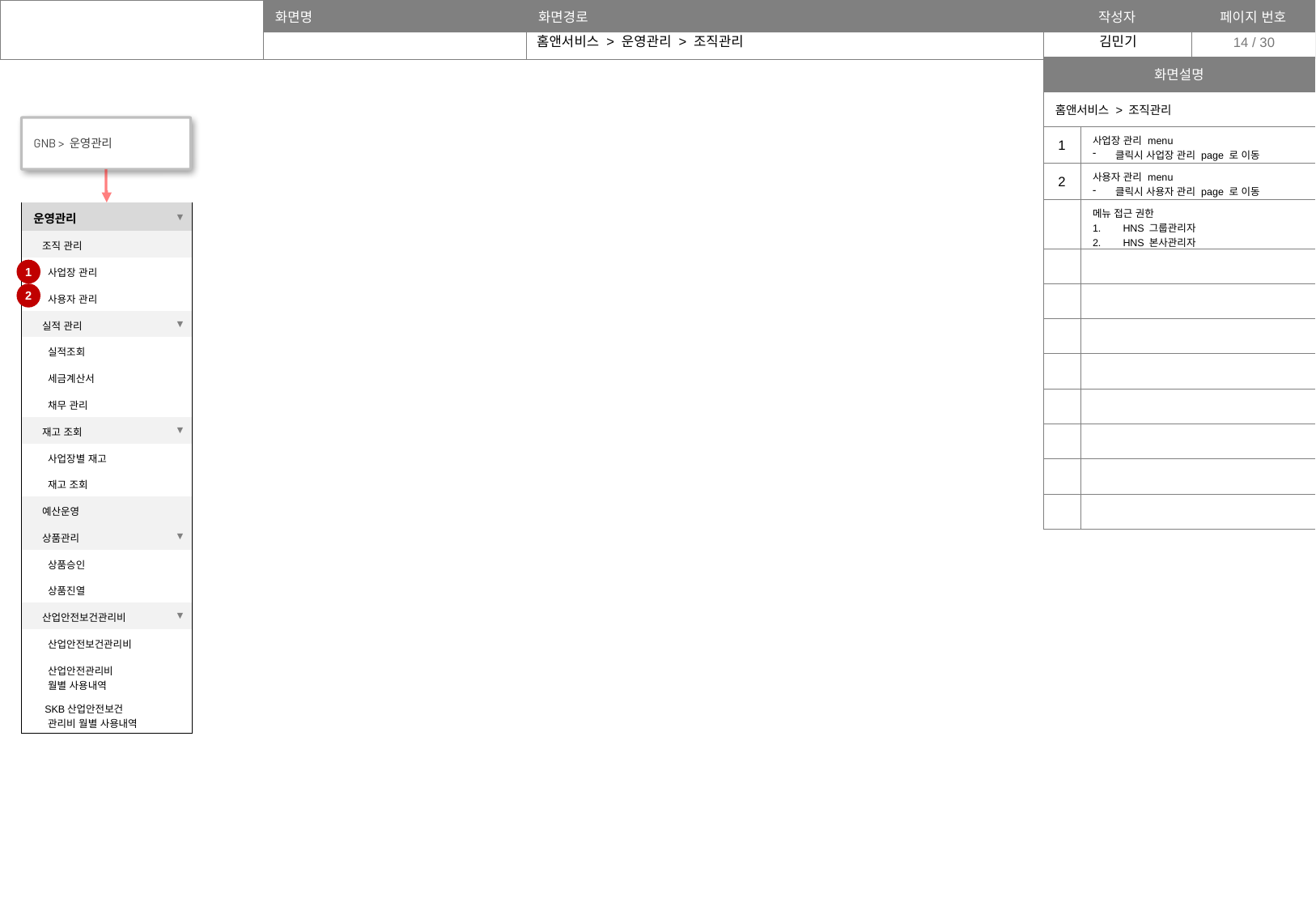

홈앤서비스 > 운영관리 > 조직관리
14
| 화면설명 |  |
| --- | --- |
| 홈앤서비스 > 조직관리 |  |
| 1 | 사업장 관리 menu 클릭시 사업장 관리 page 로 이동 |
| 2 | 사용자 관리 menu 클릭시 사용자 관리 page 로 이동 |
|  | 메뉴 접근 권한 HNS 그룹관리자 HNS 본사관리자 |
|  |  |
|  |  |
|  |  |
|  |  |
|  |  |
|  |  |
|  |  |
|  |  |
GNB > 운영관리
| 운영관리 | ▼ |
| --- | --- |
| 조직 관리 |  |
| 사업장 관리 |  |
| 사용자 관리 |  |
| 실적 관리 | ▼ |
| 실적조회 |  |
| 세금계산서 |  |
| 채무 관리 |  |
| 재고 조회 | ▼ |
| 사업장별 재고 |  |
| 재고 조회 |  |
| 예산운영 |  |
| 상품관리 | ▼ |
| 상품승인 |  |
| 상품진열 |  |
| 산업안전보건관리비 | ▼ |
| 산업안전보건관리비 |  |
| 산업안전관리비 월별 사용내역 |  |
| SKB산업안전보건 관리비 월별 사용내역 |  |
1
2